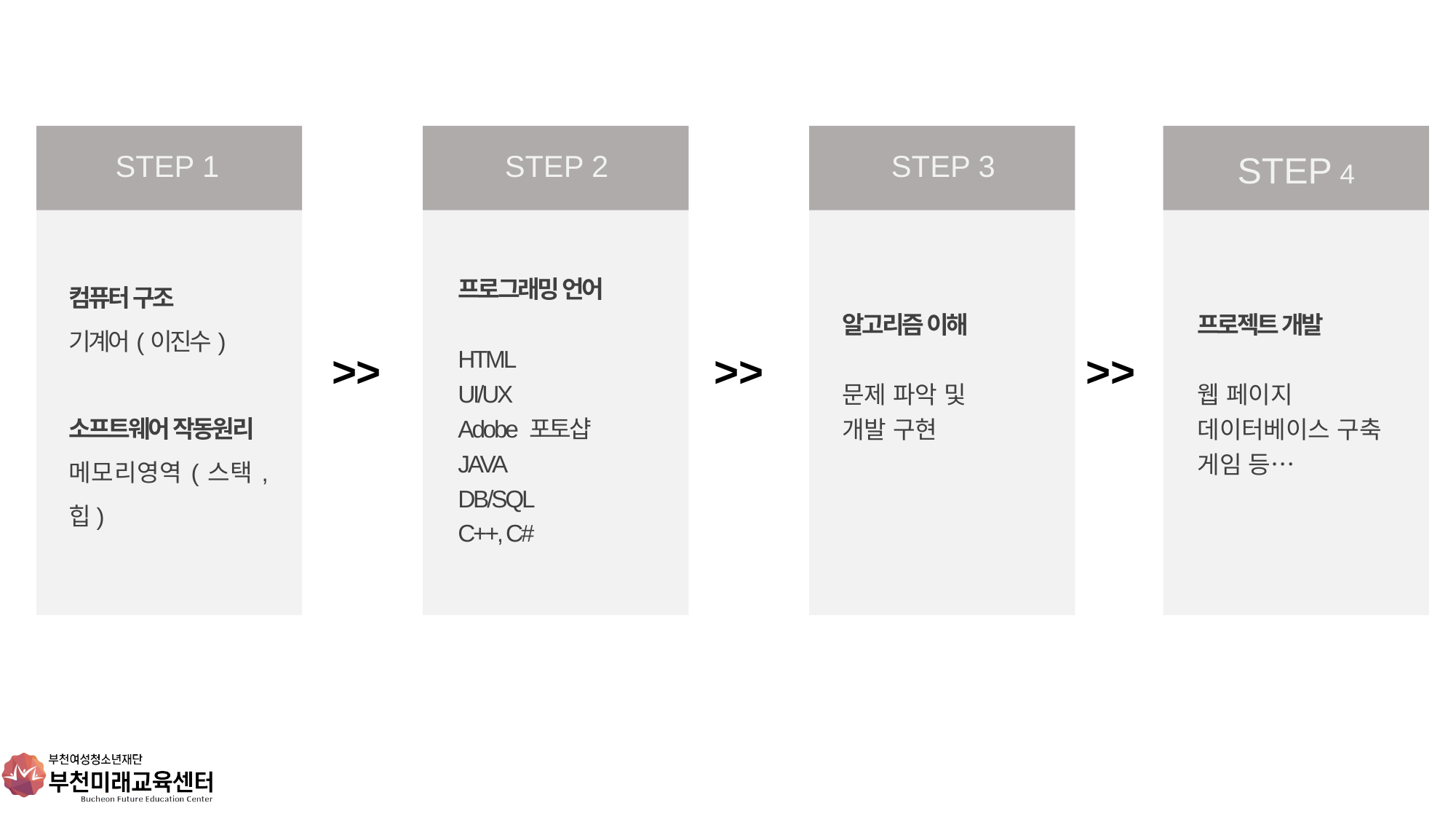

STEP 1
컴퓨터 구조
기계어(이진수)

소프트웨어 작동원리
메모리영역(스택, 힙)

STEP 2
프로그래밍 언어

HTML
UI/UX
Adobe 포토샵
JAVA
DB/SQL
C++, C#

STEP 3
알고리즘 이해

문제 파악 및
개발 구현

STEP 4
프로젝트 개발

웹 페이지
데이터베이스 구축
게임 등…
>>
>>
>>